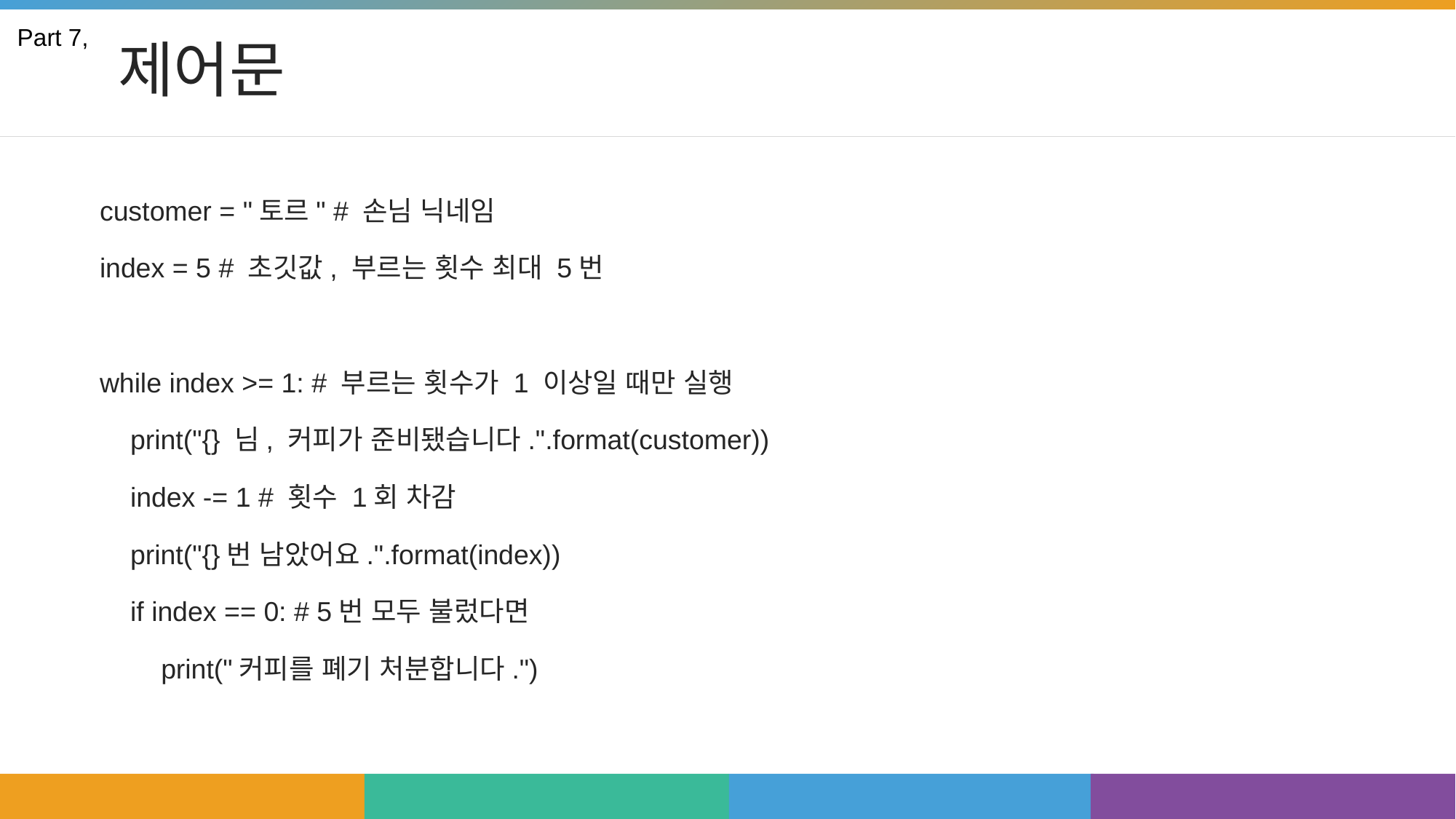

# 제어문
Part 7,
customer = "토르" # 손님 닉네임
index = 5 # 초깃값, 부르는 횟수 최대 5번

while index >= 1: # 부르는 횟수가 1 이상일 때만 실행
    print("{} 님, 커피가 준비됐습니다.".format(customer))
    index -= 1 # 횟수 1회 차감
    print("{}번 남았어요.".format(index))
    if index == 0: # 5번 모두 불렀다면
        print("커피를 폐기 처분합니다.")